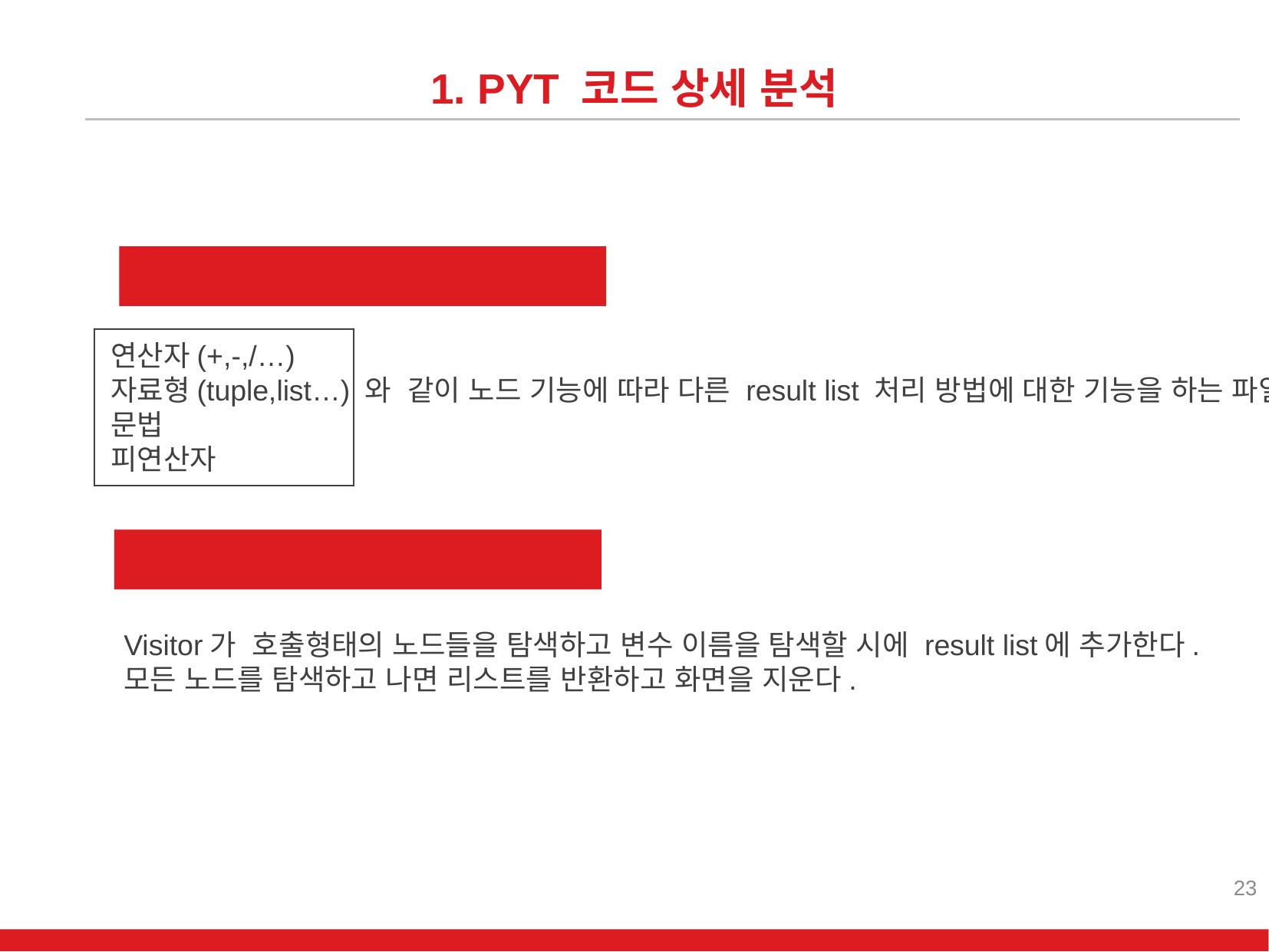

1. PYT 코드 상세 분석
label_visitor.py

연산자(+,-,/…)
자료형(tuple,list…) 와  같이 노드 기능에 따라 다른 result list 처리 방법에 대한 기능을 하는 파일
문법
피연산자

right_hand_side_visitor.py
Visitor가  호출형태의 노드들을 탐색하고 변수 이름을 탐색할 시에 result list에 추가한다.
모든 노드를 탐색하고 나면 리스트를 반환하고 화면을 지운다.
23